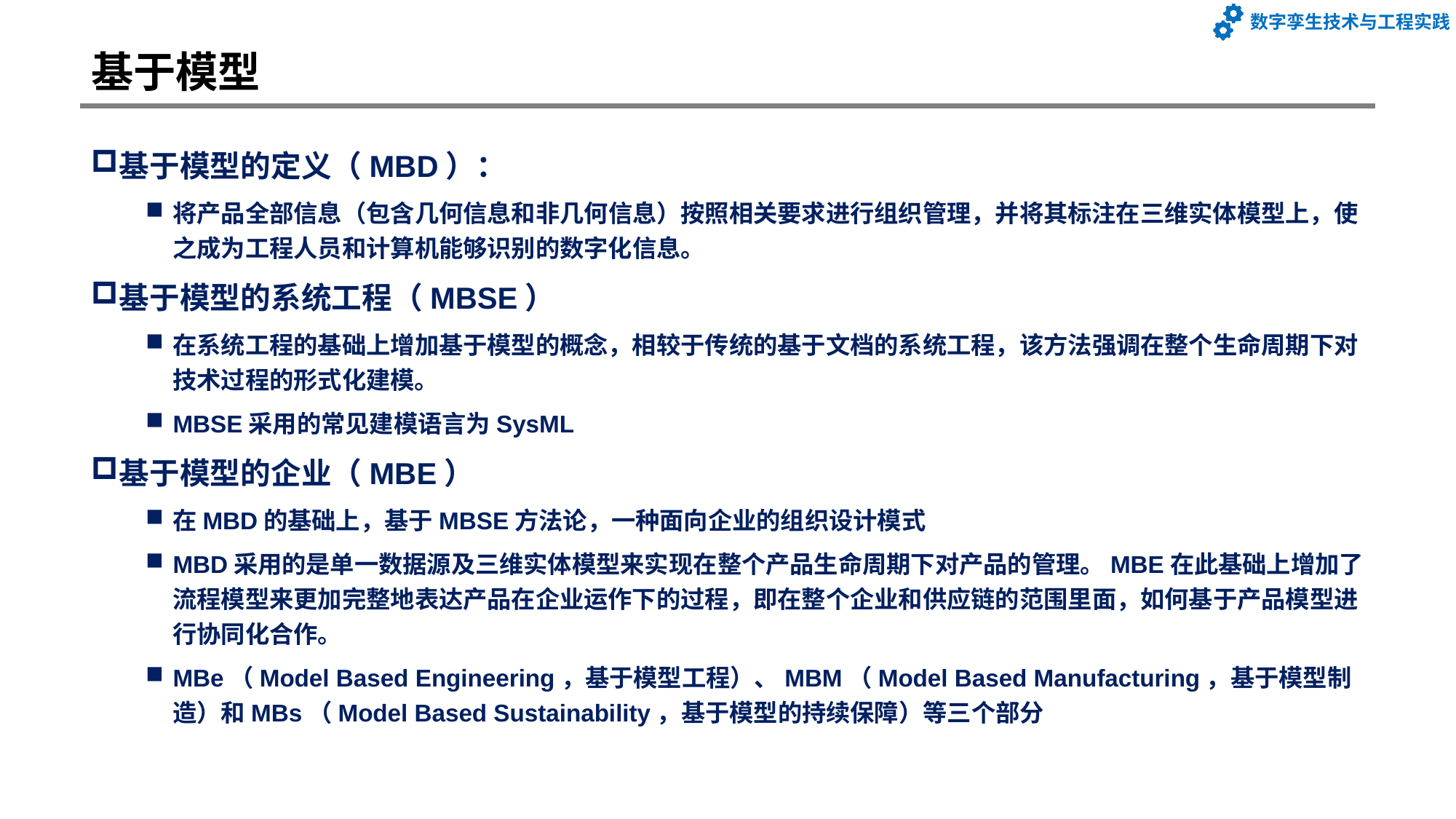

# 基于模型
基于模型的定义（MBD）：
将产品全部信息（包含几何信息和非几何信息）按照相关要求进行组织管理，并将其标注在三维实体模型上，使之成为工程人员和计算机能够识别的数字化信息。
基于模型的系统工程（MBSE）
在系统工程的基础上增加基于模型的概念，相较于传统的基于文档的系统工程，该方法强调在整个生命周期下对技术过程的形式化建模。
MBSE采用的常见建模语言为SysML
基于模型的企业（MBE）
在MBD的基础上，基于MBSE方法论，一种面向企业的组织设计模式
MBD采用的是单一数据源及三维实体模型来实现在整个产品生命周期下对产品的管理。MBE在此基础上增加了流程模型来更加完整地表达产品在企业运作下的过程，即在整个企业和供应链的范围里面，如何基于产品模型进行协同化合作。
MBe（Model Based Engineering，基于模型工程）、MBM（Model Based Manufacturing，基于模型制造）和MBs（Model Based Sustainability，基于模型的持续保障）等三个部分